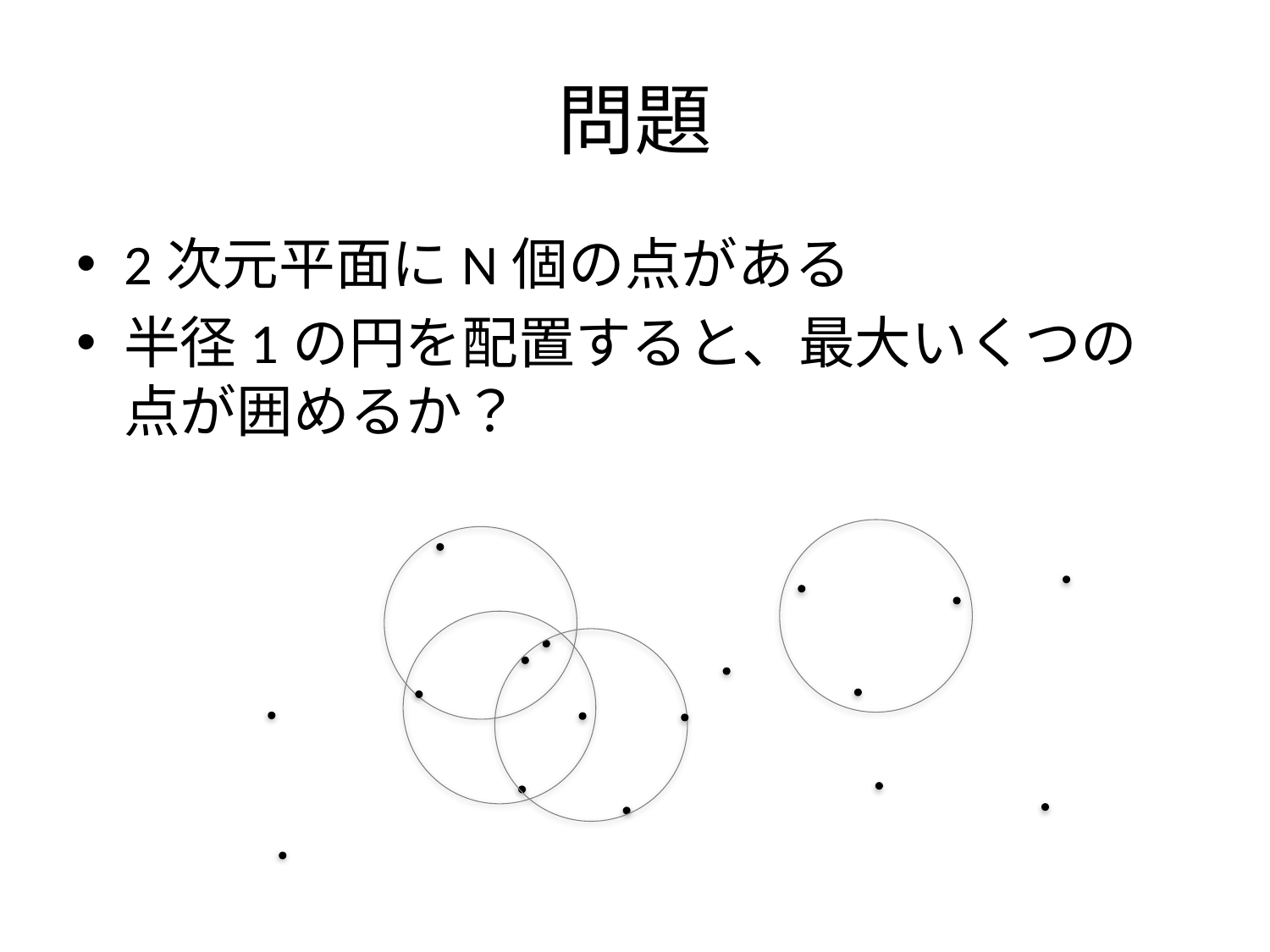

# 問題
2次元平面にN個の点がある
半径1の円を配置すると、最大いくつの点が囲めるか？